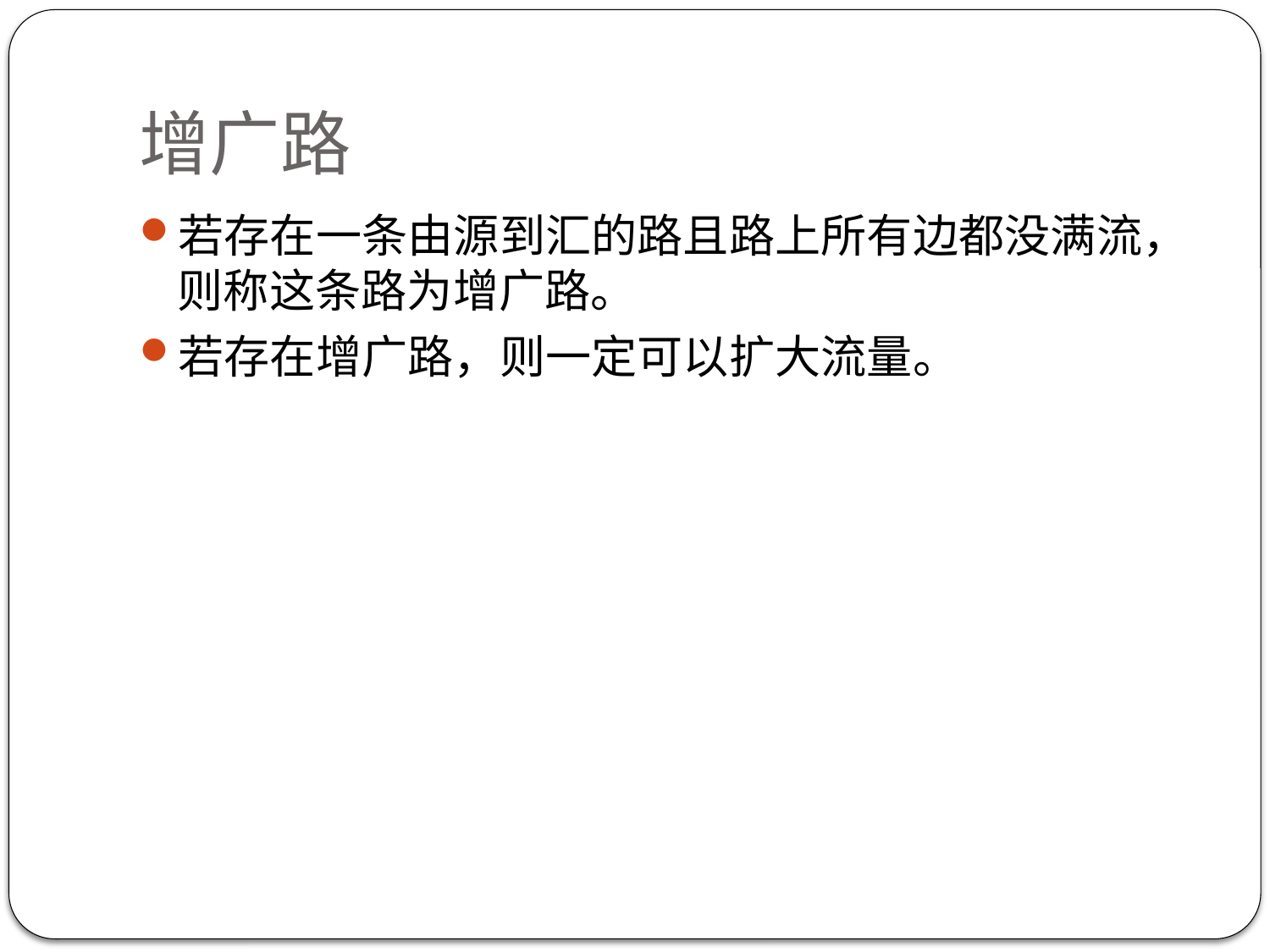

# 增广路
若存在一条由源到汇的路且路上所有边都没满流，则称这条路为增广路。
若存在增广路，则一定可以扩大流量。